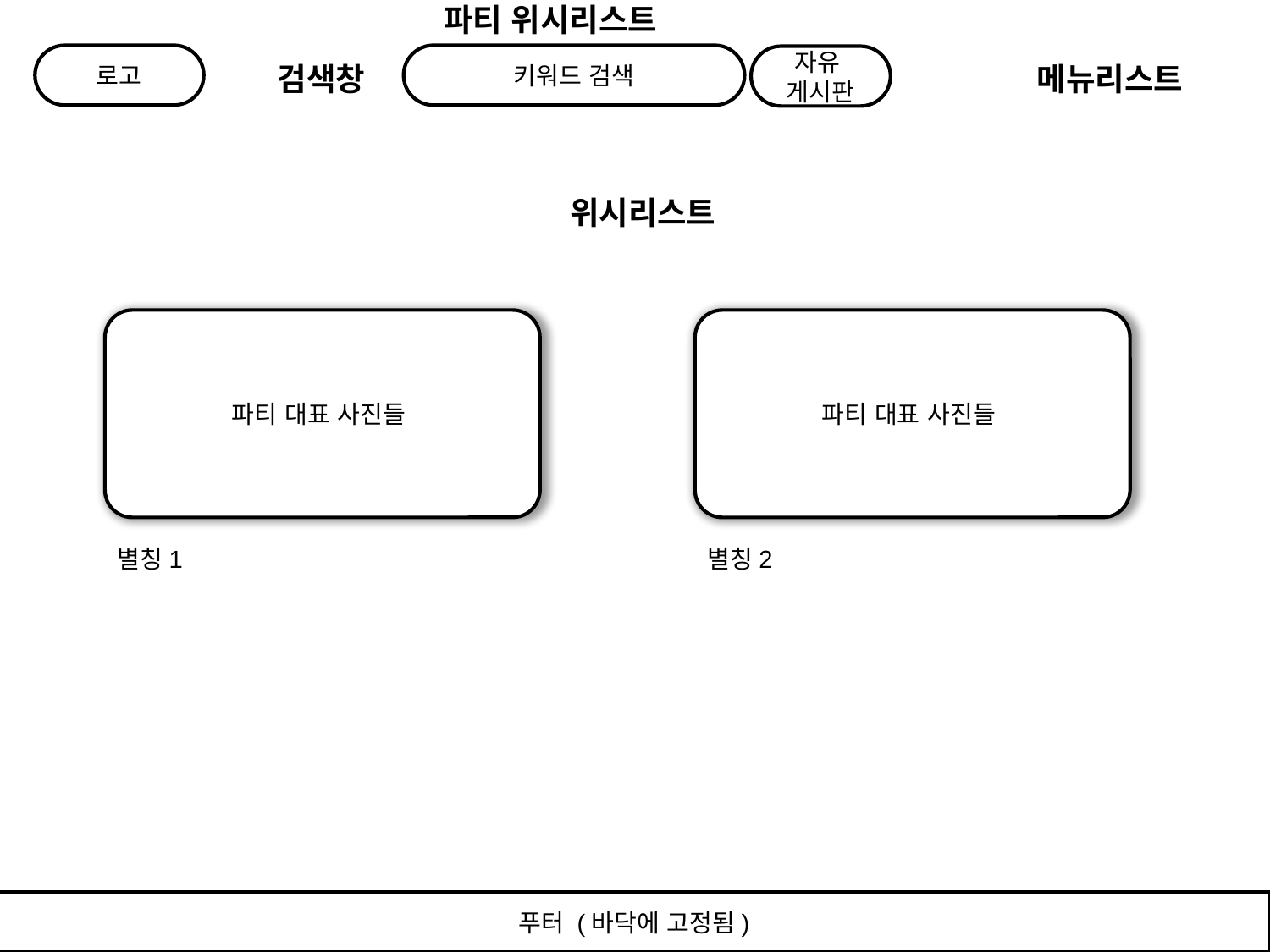

파티 위시리스트
로고
키워드 검색
자유
게시판
검색창
메뉴리스트
위시리스트
파티 대표 사진들
파티 대표 사진들
별칭1
별칭2
푸터 (바닥에 고정됨)